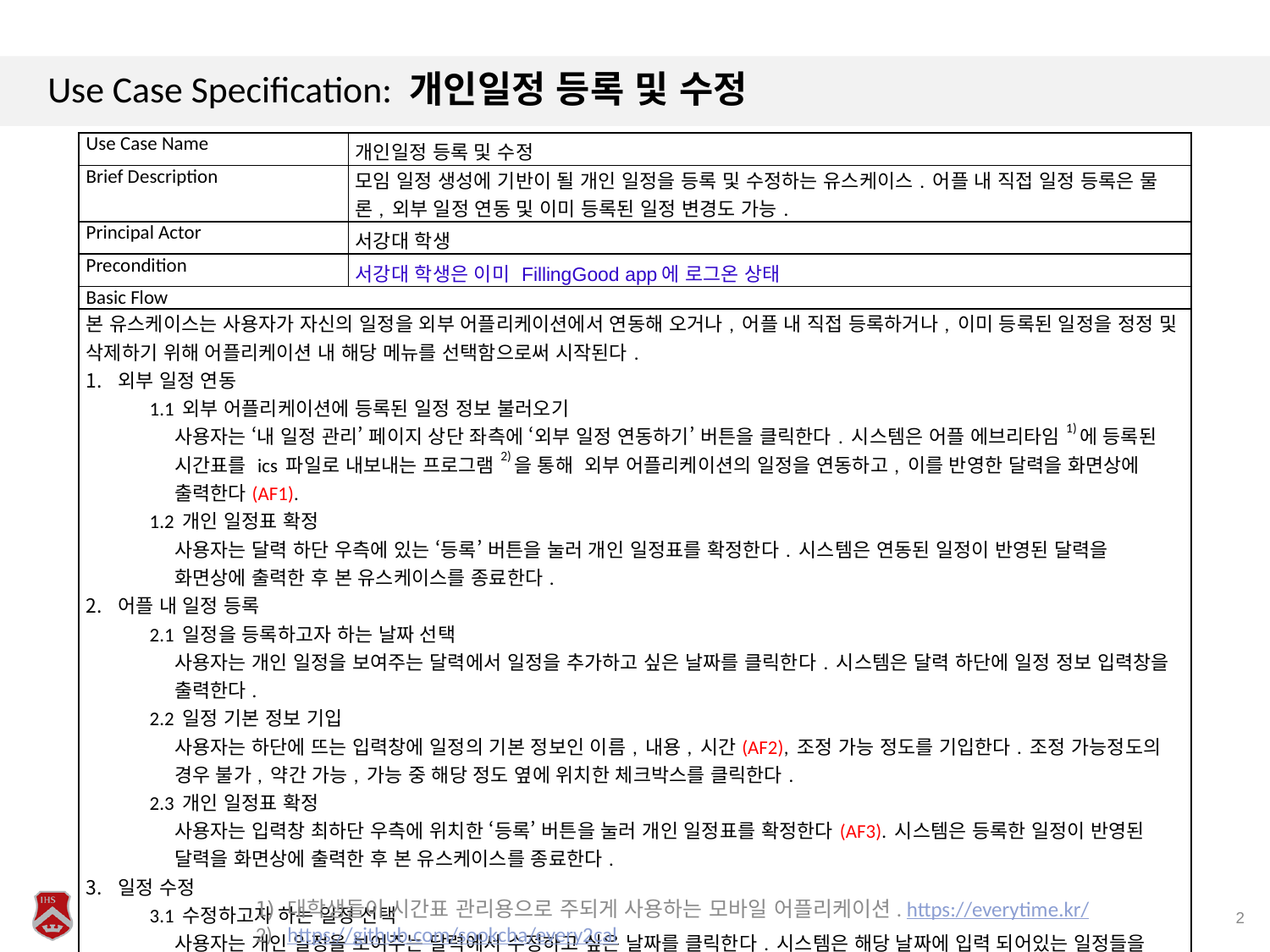

# Use Case Specification: 개인일정 등록 및 수정
| Use Case Name | 개인일정 등록 및 수정 |
| --- | --- |
| Brief Description | 모임 일정 생성에 기반이 될 개인 일정을 등록 및 수정하는 유스케이스. 어플 내 직접 일정 등록은 물론, 외부 일정 연동 및 이미 등록된 일정 변경도 가능. |
| Principal Actor | 서강대 학생 |
| Precondition | 서강대 학생은 이미 FillingGood app에 로그온 상태 |
| Basic Flow |  |
| 본 유스케이스는 사용자가 자신의 일정을 외부 어플리케이션에서 연동해 오거나, 어플 내 직접 등록하거나, 이미 등록된 일정을 정정 및 삭제하기 위해 어플리케이션 내 해당 메뉴를 선택함으로써 시작된다. 외부 일정 연동 1.1 외부 어플리케이션에 등록된 일정 정보 불러오기 사용자는 ‘내 일정 관리’ 페이지 상단 좌측에 ‘외부 일정 연동하기’ 버튼을 클릭한다. 시스템은 어플 에브리타임1)에 등록된 시간표를 ics 파일로 내보내는 프로그램2)을 통해 외부 어플리케이션의 일정을 연동하고, 이를 반영한 달력을 화면상에 출력한다(AF1). 1.2 개인 일정표 확정 사용자는 달력 하단 우측에 있는 ‘등록’ 버튼을 눌러 개인 일정표를 확정한다. 시스템은 연동된 일정이 반영된 달력을 화면상에 출력한 후 본 유스케이스를 종료한다. 어플 내 일정 등록 2.1 일정을 등록하고자 하는 날짜 선택 사용자는 개인 일정을 보여주는 달력에서 일정을 추가하고 싶은 날짜를 클릭한다. 시스템은 달력 하단에 일정 정보 입력창을 출력한다. 2.2 일정 기본 정보 기입 사용자는 하단에 뜨는 입력창에 일정의 기본 정보인 이름, 내용, 시간(AF2), 조정 가능 정도를 기입한다. 조정 가능정도의 경우 불가, 약간 가능, 가능 중 해당 정도 옆에 위치한 체크박스를 클릭한다. 2.3 개인 일정표 확정 사용자는 입력창 최하단 우측에 위치한 ‘등록’ 버튼을 눌러 개인 일정표를 확정한다(AF3). 시스템은 등록한 일정이 반영된 달력을 화면상에 출력한 후 본 유스케이스를 종료한다. 일정 수정 3.1 수정하고자 하는 일정 선택 사용자는 개인 일정을 보여주는 달력에서 수정하고 싶은 날짜를 클릭한다. 시스템은 해당 날짜에 입력 되어있는 일정들을 달력 하단에 리스트업한다. 이 때, 리스트에는 일정명과 일정의 시간대 정보가 포함된다. 사용자는 일정 리스트에서 수정하고자 하는 일정을 클릭한다. 시스템은 달력 하단에 해당 일정 정보를 재입력 또는 삭제할 수 있는 입력창을 출력한다. |  |
2
대학생들이 시간표 관리용으로 주되게 사용하는 모바일 어플리케이션. https://everytime.kr/
https://github.com/sookcha/every2cal